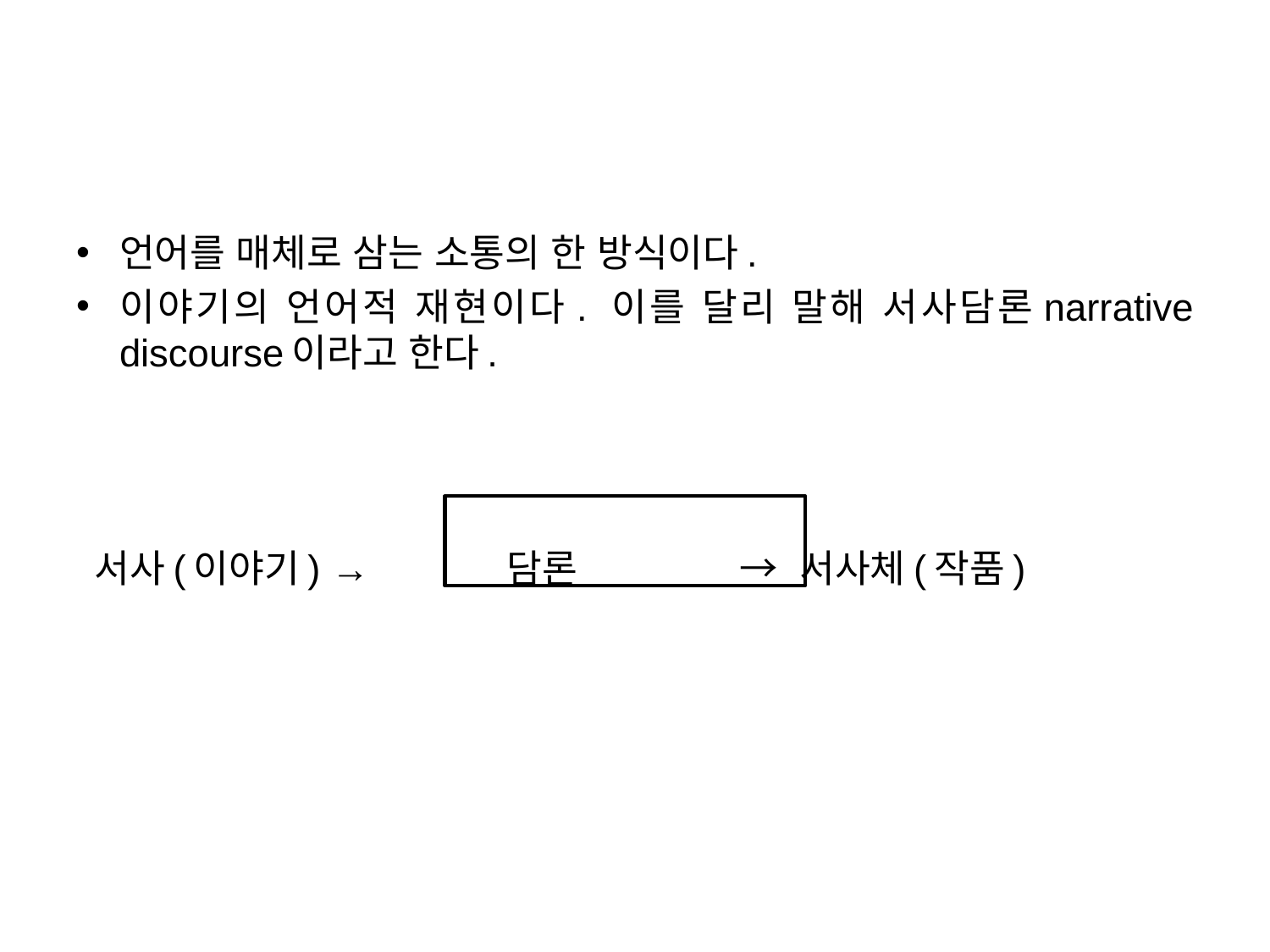

언어를 매체로 삼는 소통의 한 방식이다.
이야기의 언어적 재현이다. 이를 달리 말해 서사담론narrative discourse이라고 한다.

 서사(이야기) →            담론               →  서사체(작품)